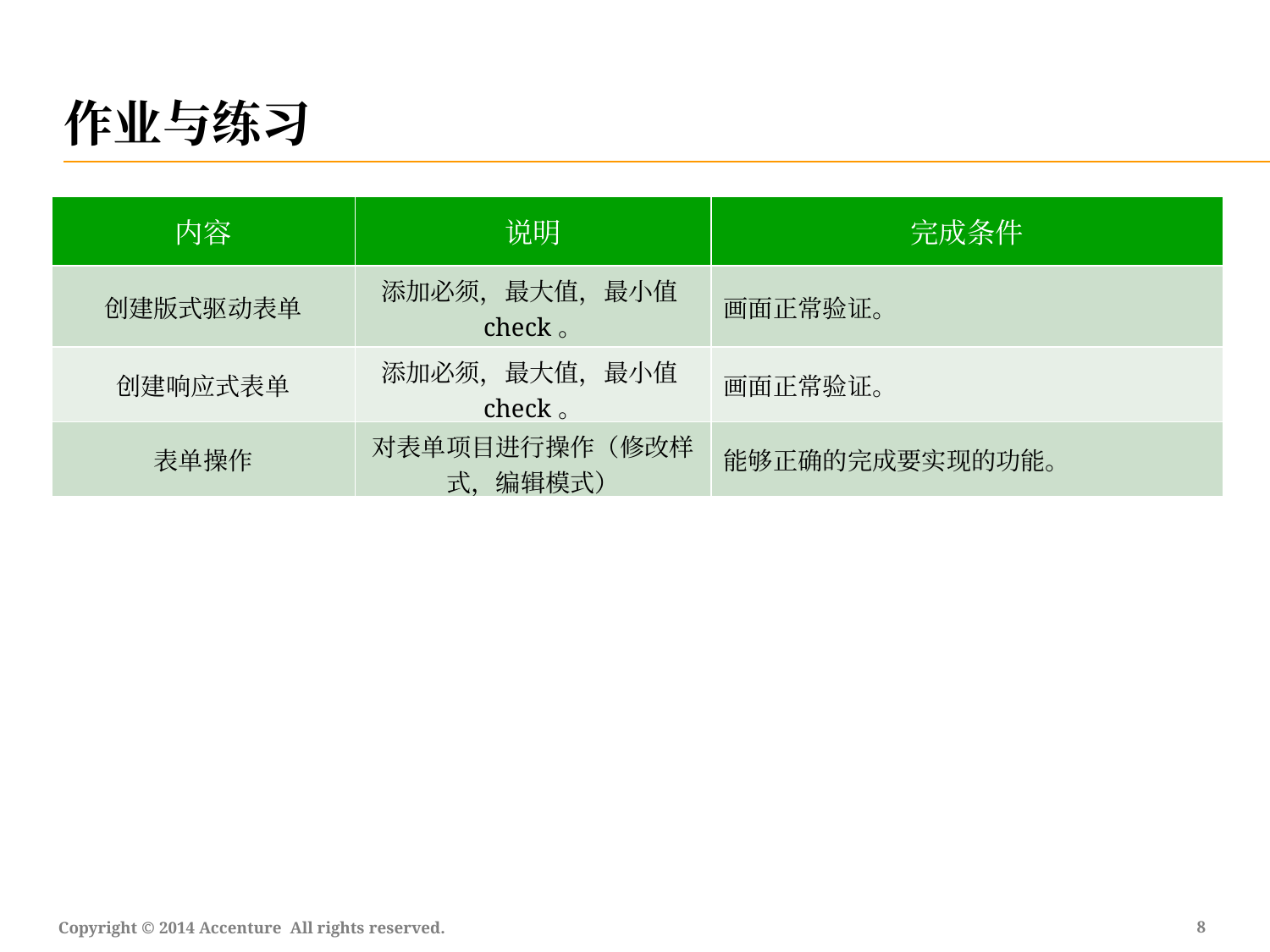

作业与练习
| 内容 | 说明 | 完成条件 |
| --- | --- | --- |
| 创建版式驱动表单 | 添加必须，最大值，最小值check。 | 画面正常验证。 |
| 创建响应式表单 | 添加必须，最大值，最小值check。 | 画面正常验证。 |
| 表单操作 | 对表单项目进行操作（修改样式，编辑模式） | 能够正确的完成要实现的功能。 |

8
Copyright © 2014 Accenture  All rights reserved.